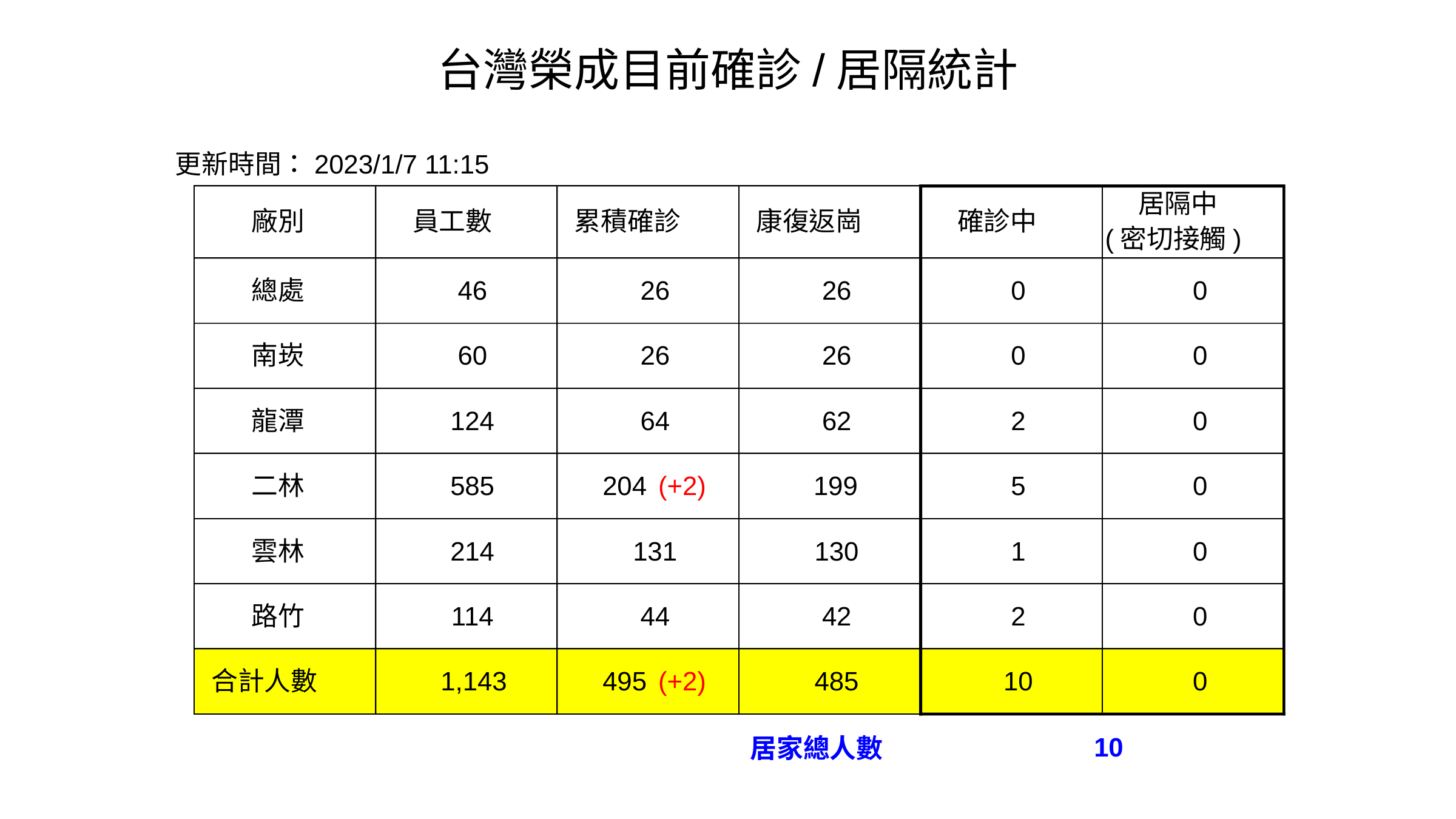

台灣榮成目前確診/居隔統計

更新時間：2023/1/7 11:15

居隔中

廠別
員工數
累積確診
康復返崗
確診中
(密切接觸)

總處
46
26
26
0
0

南崁
60
26
26
0
0

龍潭
124
64
62
2
0

二林
585
204
(+2)
199
5
0

雲林
214
131
130
1
0

路竹
114
44
42
2
0

合計人數
1,143
495
(+2)
485
10
0

10
居家總人數